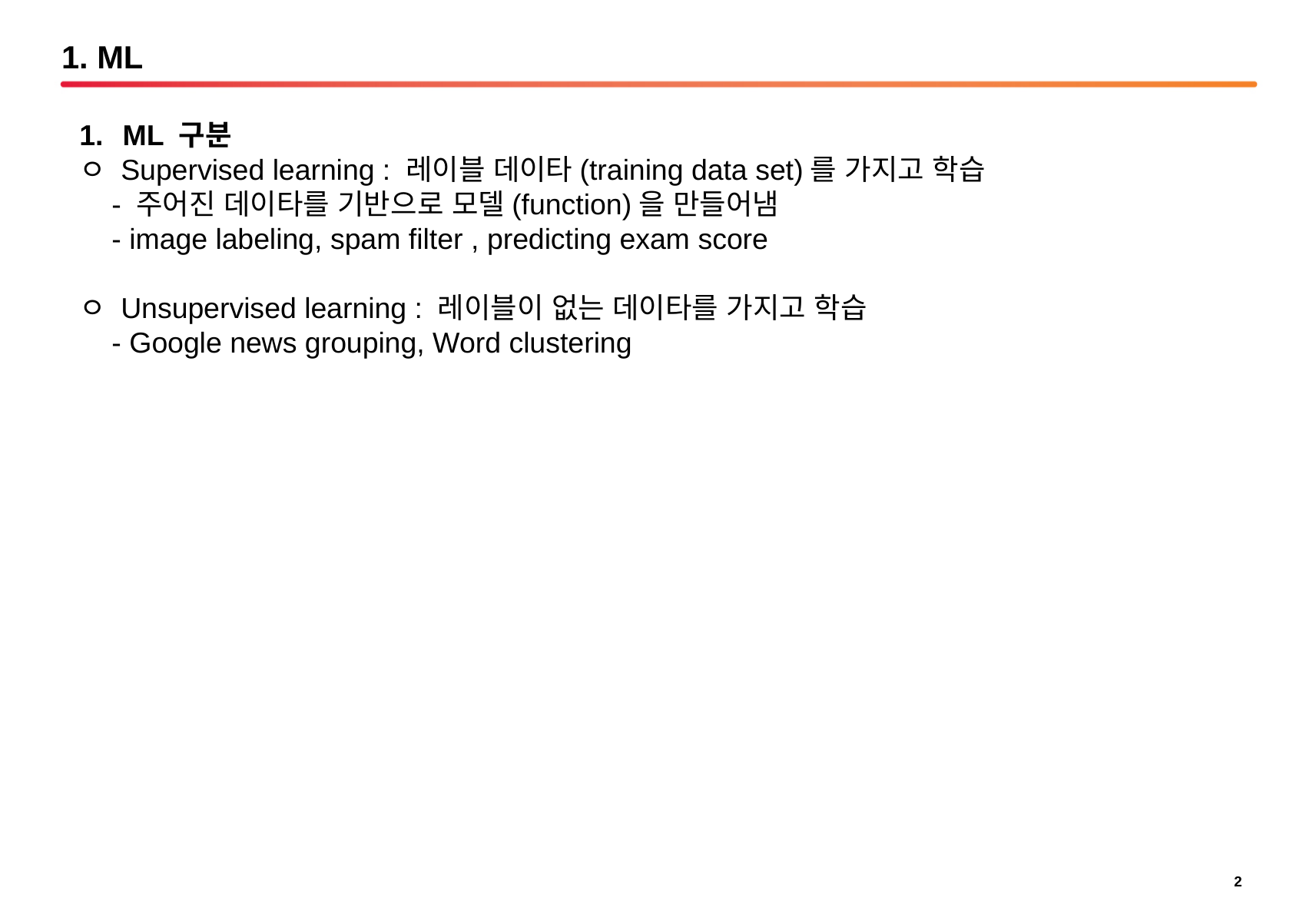

# 1. ML
ML 구분
ㅇ Supervised learning : 레이블 데이타(training data set)를 가지고 학습
    - 주어진 데이타를 기반으로 모델(function)을 만들어냄
    - image labeling, spam filter , predicting exam score

ㅇ Unsupervised learning : 레이블이 없는 데이타를 가지고 학습
    - Google news grouping, Word clustering